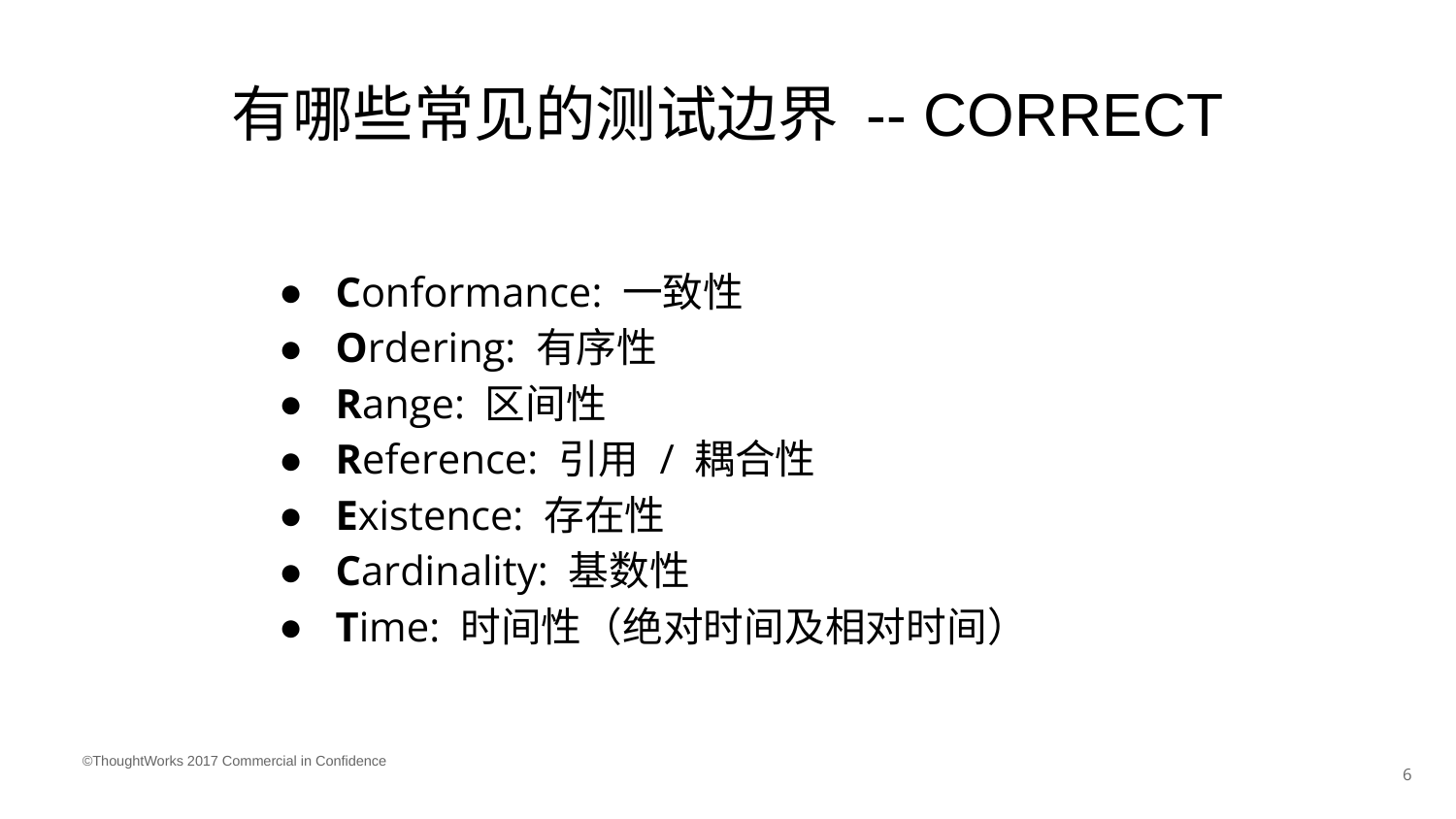

# 有哪些常见的测试边界 -- CORRECT
Conformance: 一致性
Ordering: 有序性
Range: 区间性
Reference: 引用 / 耦合性
Existence: 存在性
Cardinality: 基数性
Time: 时间性（绝对时间及相对时间）

6